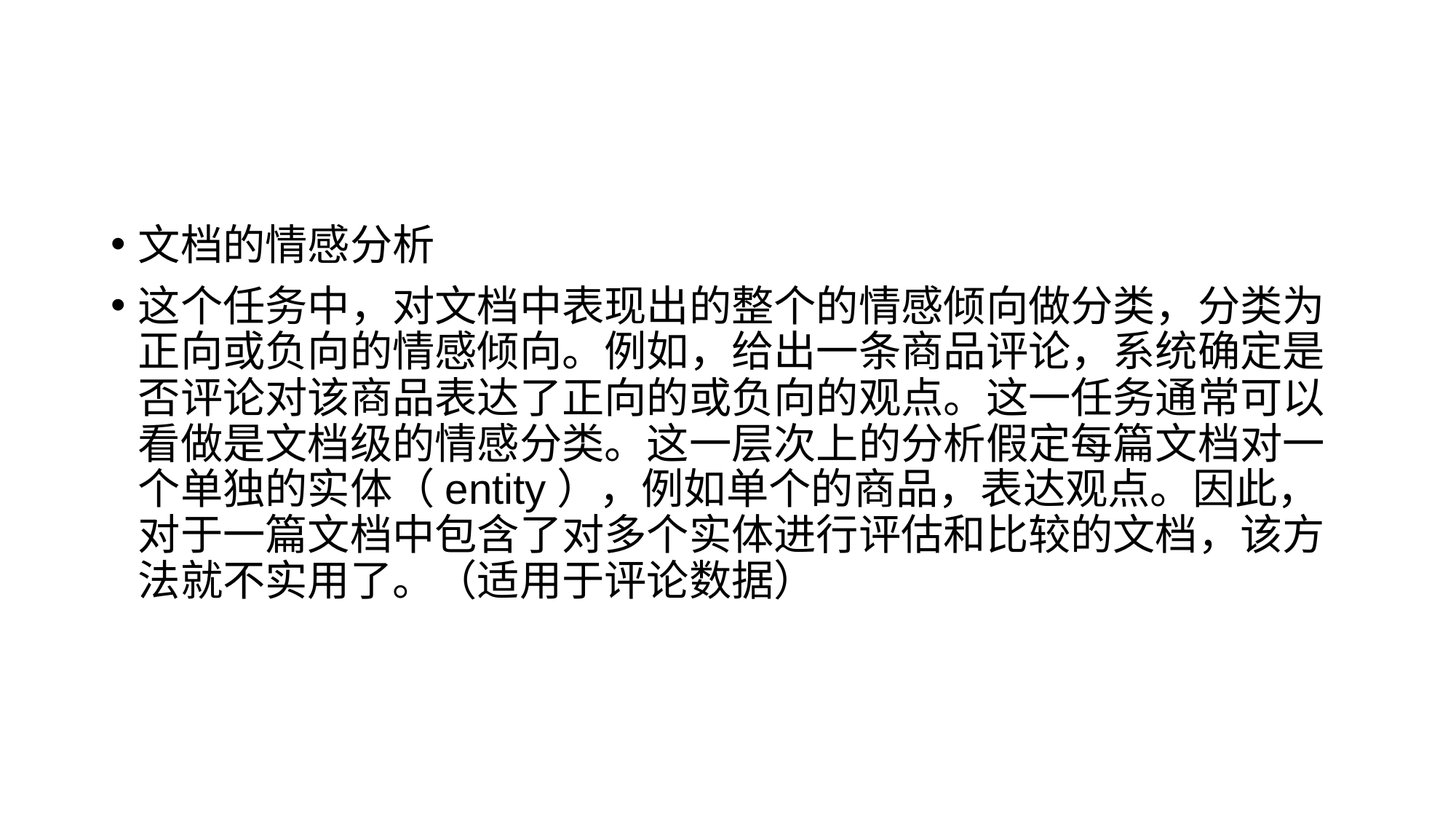

#
文档的情感分析
这个任务中，对文档中表现出的整个的情感倾向做分类，分类为正向或负向的情感倾向。例如，给出一条商品评论，系统确定是否评论对该商品表达了正向的或负向的观点。这一任务通常可以看做是文档级的情感分类。这一层次上的分析假定每篇文档对一个单独的实体（entity），例如单个的商品，表达观点。因此，对于一篇文档中包含了对多个实体进行评估和比较的文档，该方法就不实用了。（适用于评论数据）